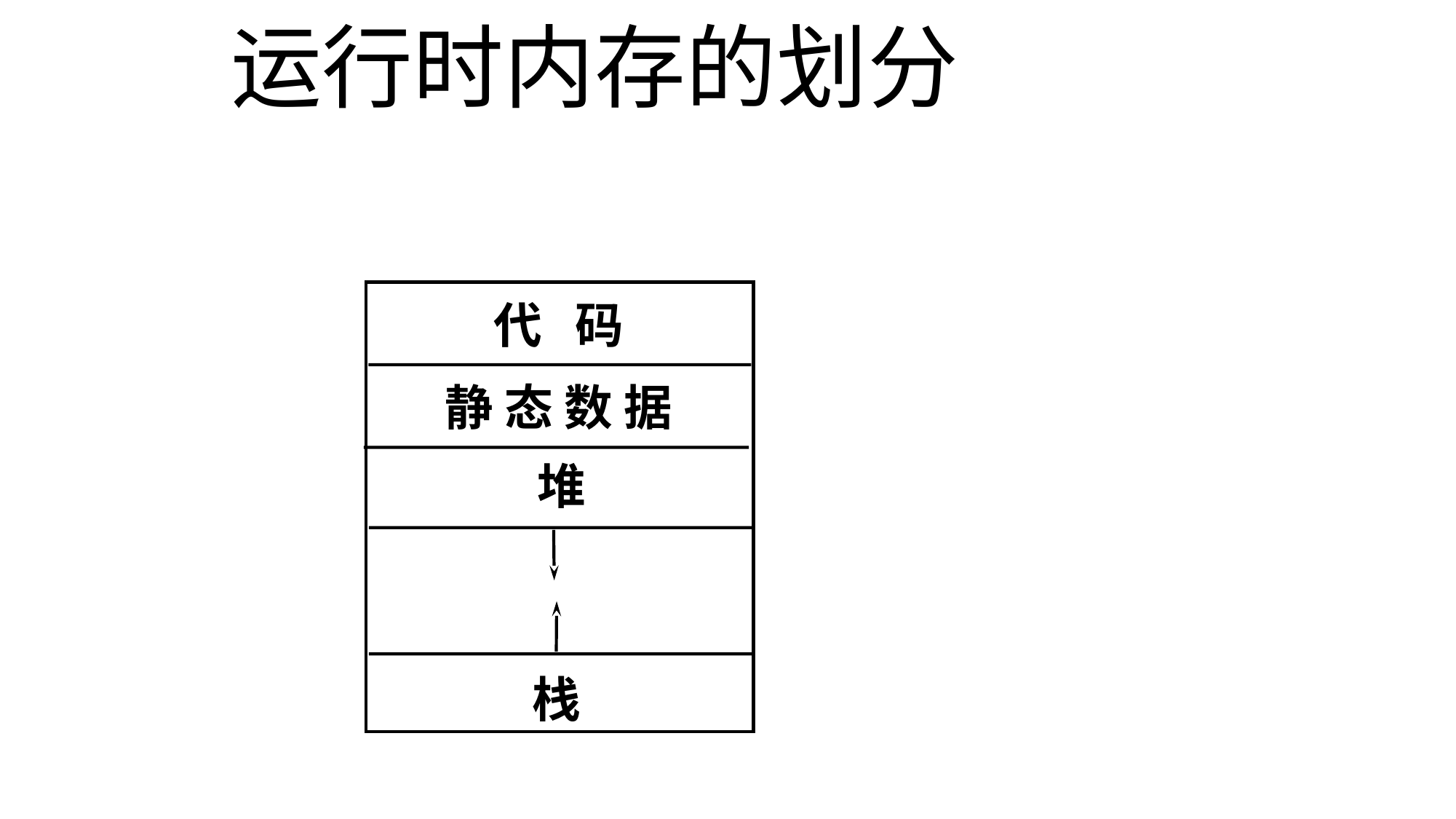

运行时内存的划分

代   码

静 态 数 据
堆

栈